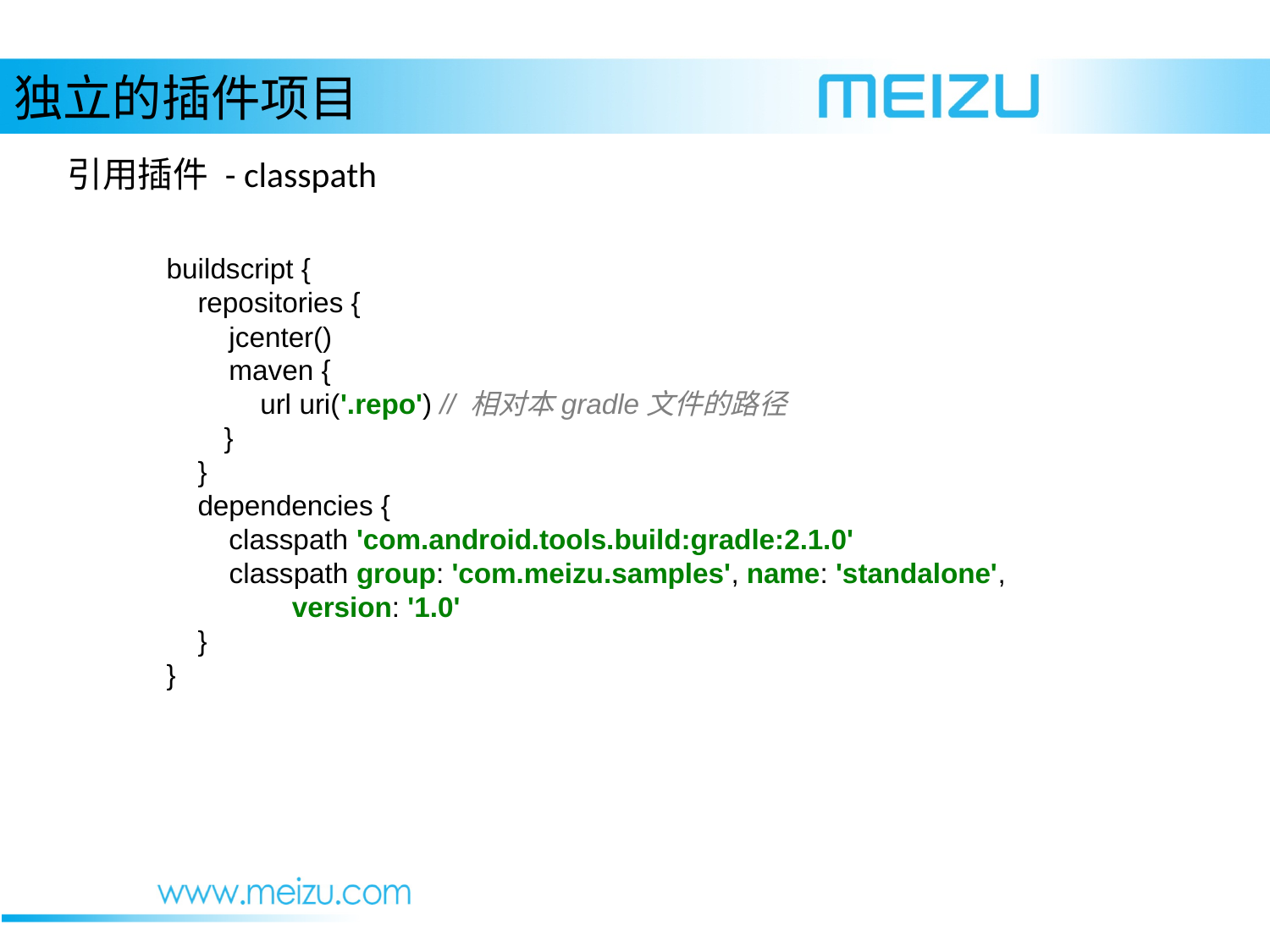

独立的插件项目
引用插件 - classpath
buildscript {
    repositories {
        jcenter()
        maven {
            url uri('.repo') // 相对本gradle文件的路径
        }
    }
    dependencies {
        classpath 'com.android.tools.build:gradle:2.1.0'
        classpath group: 'com.meizu.samples', name: 'standalone',
                version: '1.0'
    }
}